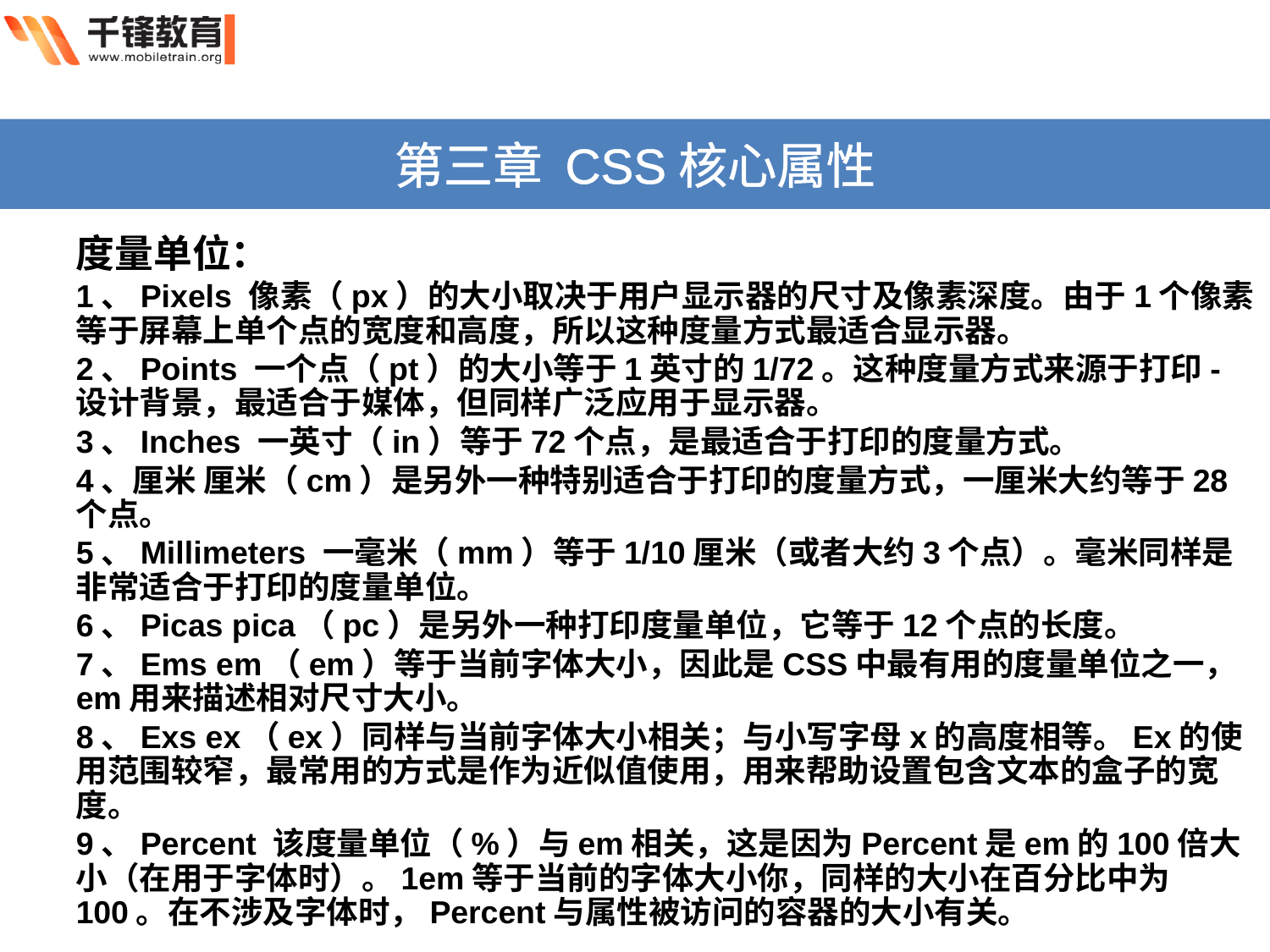

第三章 CSS核心属性
度量单位：
1、Pixels 像素（px）的大小取决于用户显示器的尺寸及像素深度。由于1个像素等于屏幕上单个点的宽度和高度，所以这种度量方式最适合显示器。
2、Points 一个点（pt）的大小等于1英寸的1/72。这种度量方式来源于打印-设计背景，最适合于媒体，但同样广泛应用于显示器。
3、Inches 一英寸（in）等于72个点，是最适合于打印的度量方式。
4、厘米 厘米（cm）是另外一种特别适合于打印的度量方式，一厘米大约等于28个点。
5、Millimeters 一毫米（mm）等于1/10厘米（或者大约3个点）。毫米同样是非常适合于打印的度量单位。
6、Picas pica（pc）是另外一种打印度量单位，它等于12个点的长度。
7、Ems em（em）等于当前字体大小，因此是CSS中最有用的度量单位之一，em用来描述相对尺寸大小。
8、Exs ex（ex）同样与当前字体大小相关；与小写字母x的高度相等。Ex的使用范围较窄，最常用的方式是作为近似值使用，用来帮助设置包含文本的盒子的宽度。
9、Percent 该度量单位（%）与em相关，这是因为Percent是em的100倍大小（在用于字体时）。1em等于当前的字体大小你，同样的大小在百分比中为100。在不涉及字体时，Percent与属性被访问的容器的大小有关。